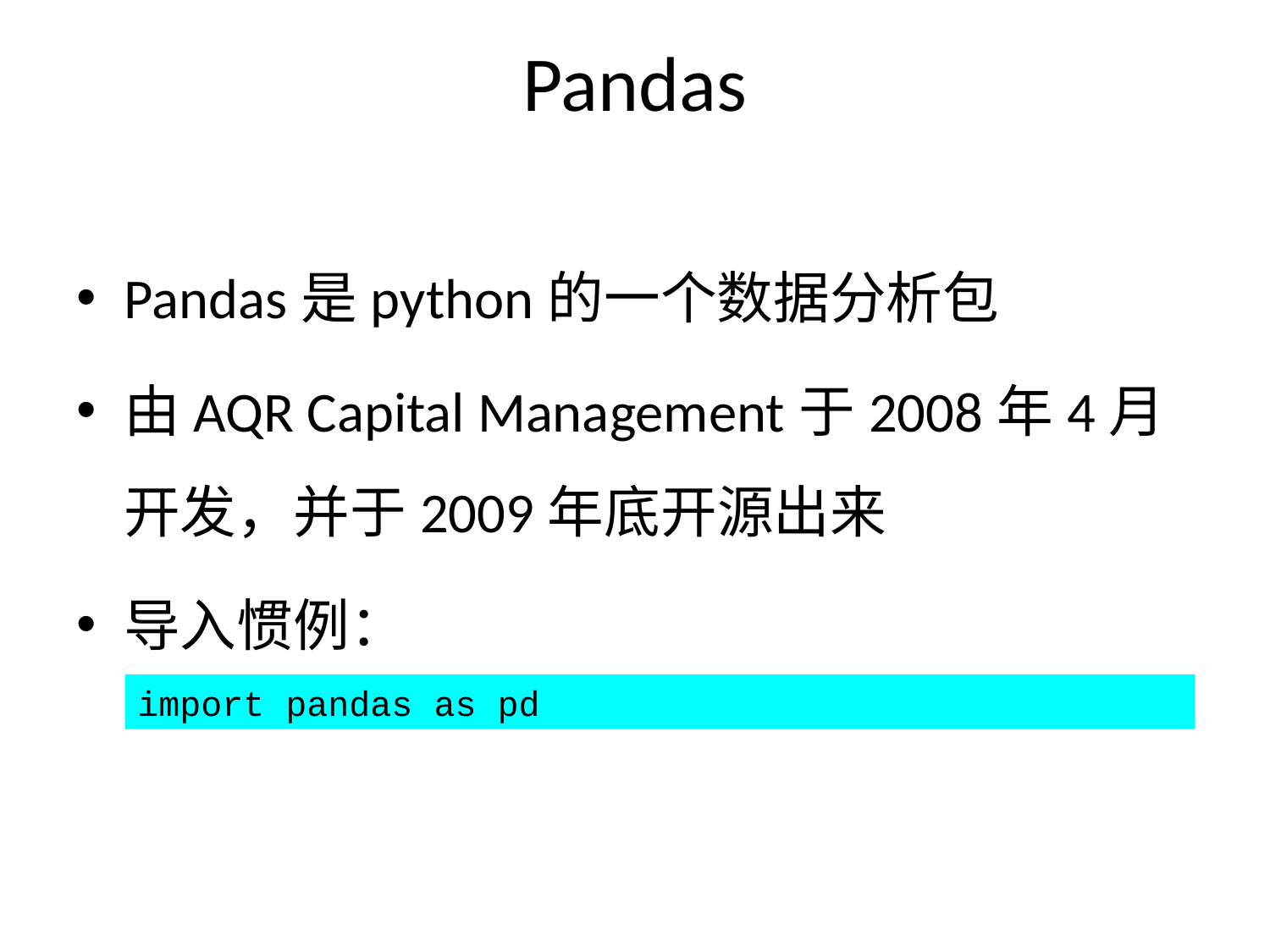

# Pandas
Pandas是python的一个数据分析包
由AQR Capital Management于2008年4月开发，并于2009年底开源出来
导入惯例：
import pandas as pd